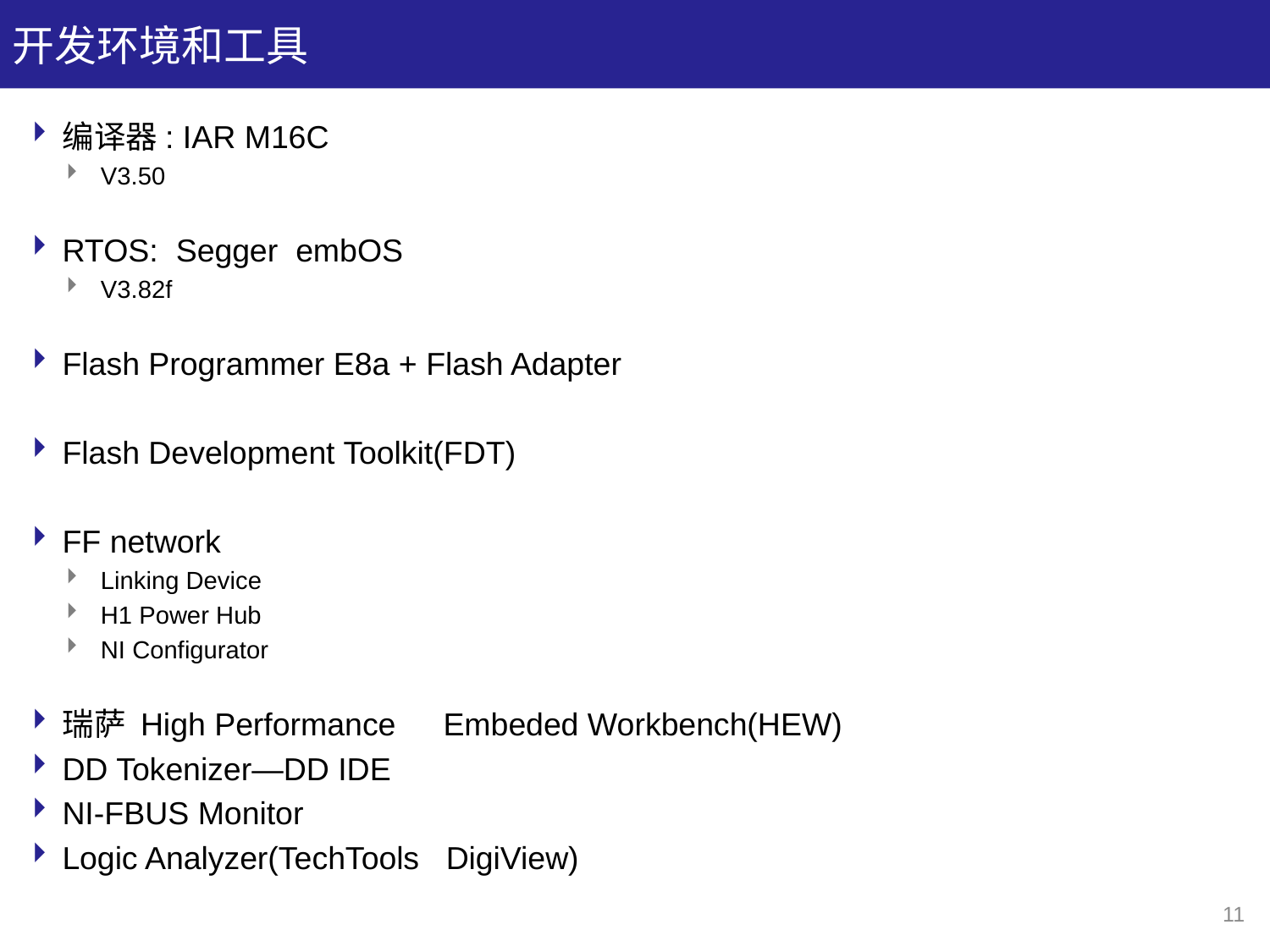

# 开发环境和工具
编译器: IAR M16C
V3.50

RTOS:  Segger  embOS
V3.82f

Flash Programmer E8a + Flash Adapter

Flash Development Toolkit(FDT)

FF network
Linking Device
H1 Power Hub
NI Configurator

瑞萨 High Performance	Embeded Workbench(HEW)
DD Tokenizer—DD IDE
NI-FBUS Monitor
Logic Analyzer(TechTools   DigiView)

11